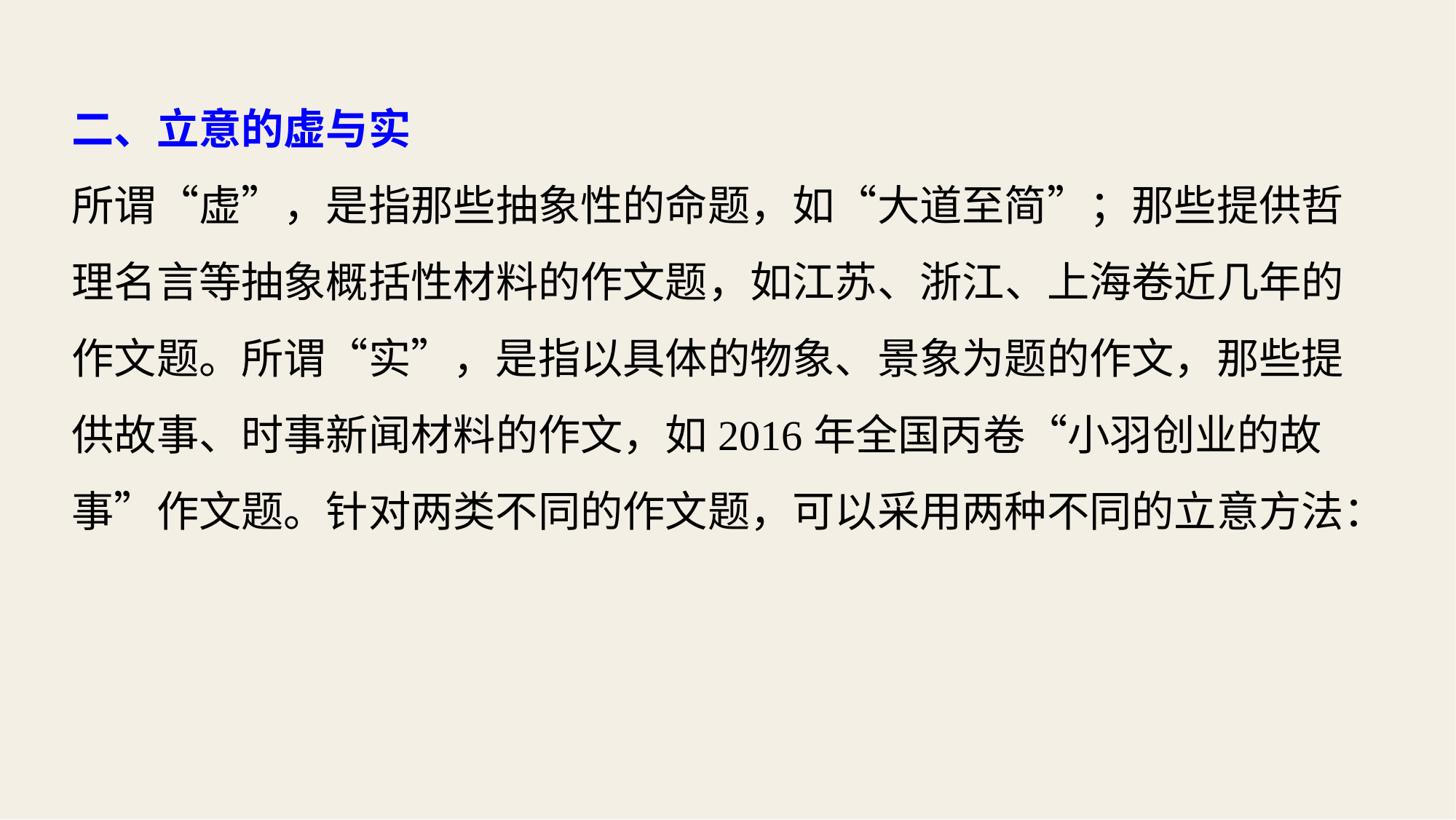

二、立意的虚与实
所谓“虚”，是指那些抽象性的命题，如“大道至简”；那些提供哲理名言等抽象概括性材料的作文题，如江苏、浙江、上海卷近几年的作文题。所谓“实”，是指以具体的物象、景象为题的作文，那些提供故事、时事新闻材料的作文，如2016年全国丙卷“小羽创业的故事”作文题。针对两类不同的作文题，可以采用两种不同的立意方法：